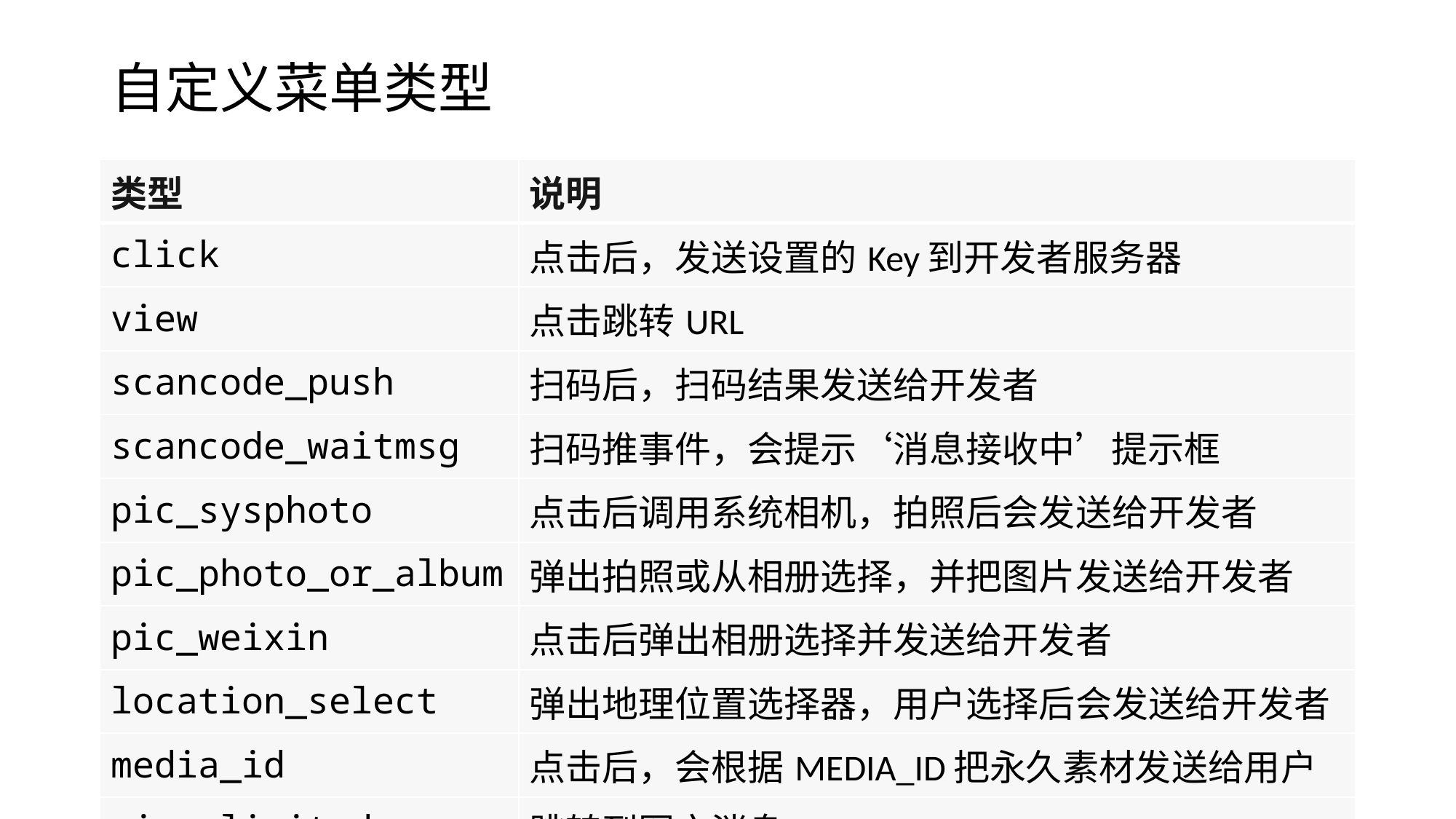

# 自定义菜单类型
| 类型 | 说明 |
| --- | --- |
| click | 点击后，发送设置的Key到开发者服务器 |
| view | 点击跳转URL |
| scancode\_push | 扫码后，扫码结果发送给开发者 |
| scancode\_waitmsg | 扫码推事件，会提示‘消息接收中’提示框 |
| pic\_sysphoto | 点击后调用系统相机，拍照后会发送给开发者 |
| pic\_photo\_or\_album | 弹出拍照或从相册选择，并把图片发送给开发者 |
| pic\_weixin | 点击后弹出相册选择并发送给开发者 |
| location\_select | 弹出地理位置选择器，用户选择后会发送给开发者 |
| media\_id | 点击后，会根据MEDIA\_ID把永久素材发送给用户 |
| view\_limited | 跳转到图文消息 |